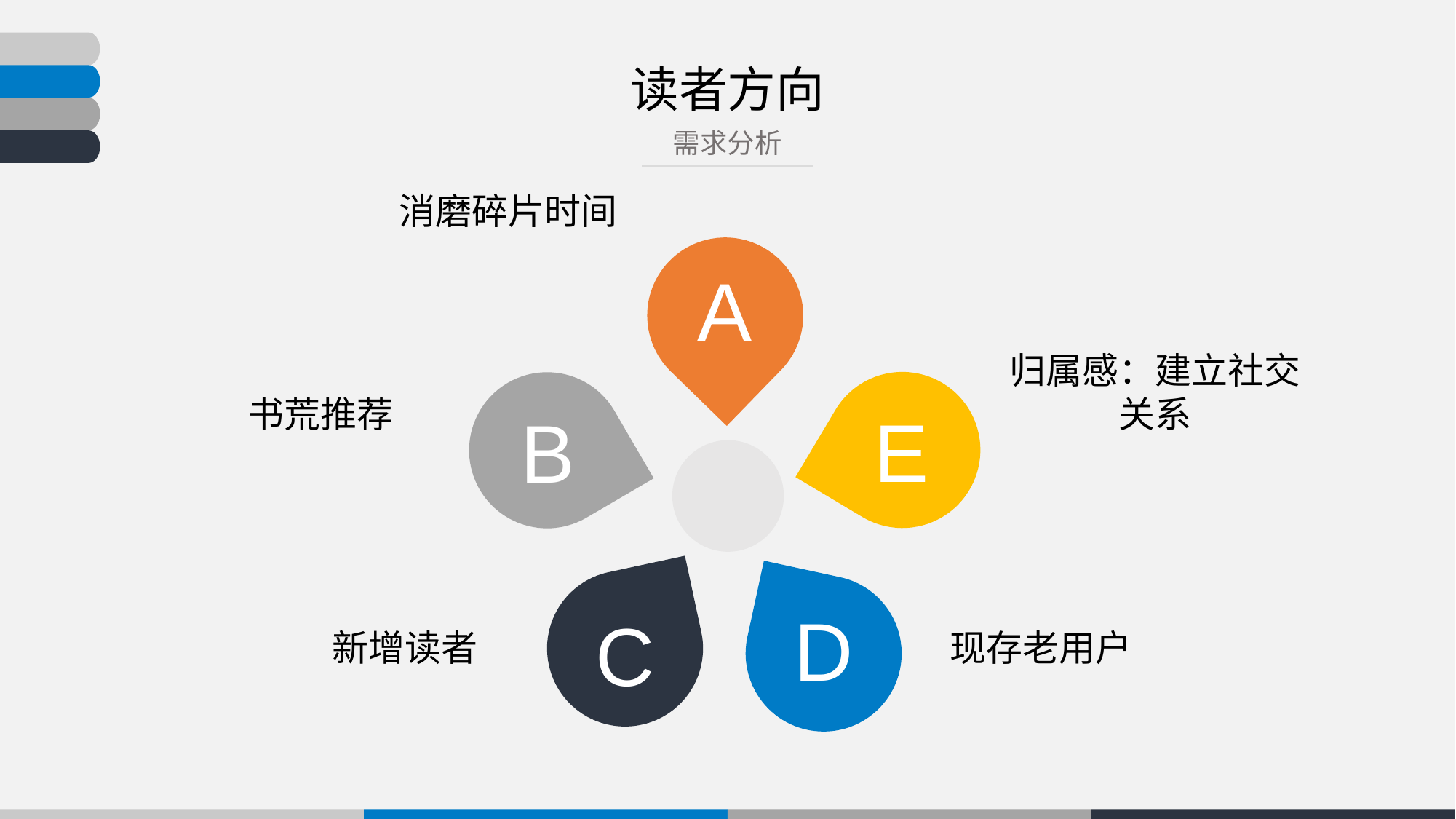

读者方向
需求分析
消磨碎片时间

A
归属感：建立社交关系
书荒推荐

E
B

D
C
新增读者
现存老用户